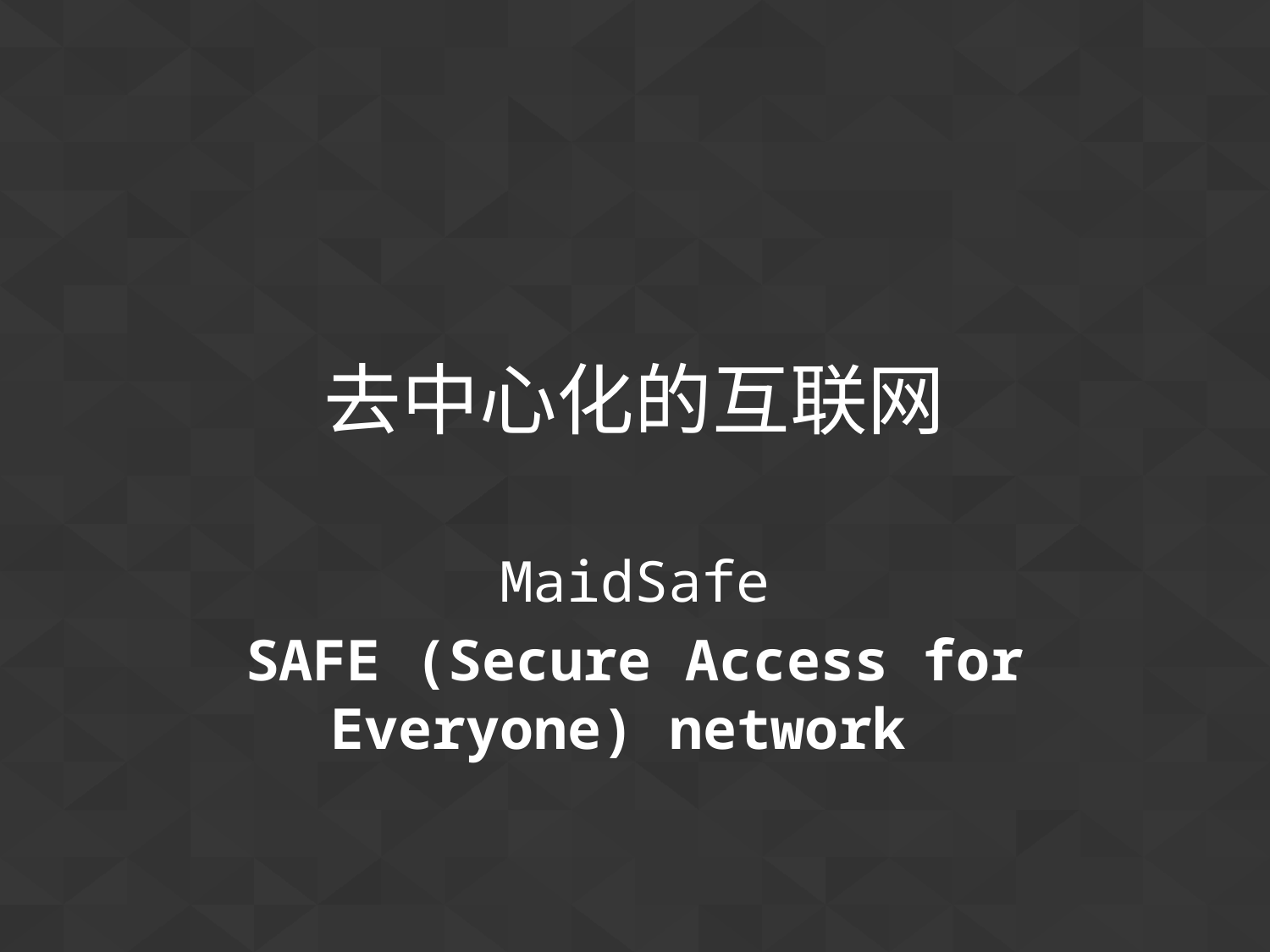

# 去中心化的互联网
MaidSafe
SAFE (Secure Access for Everyone) network